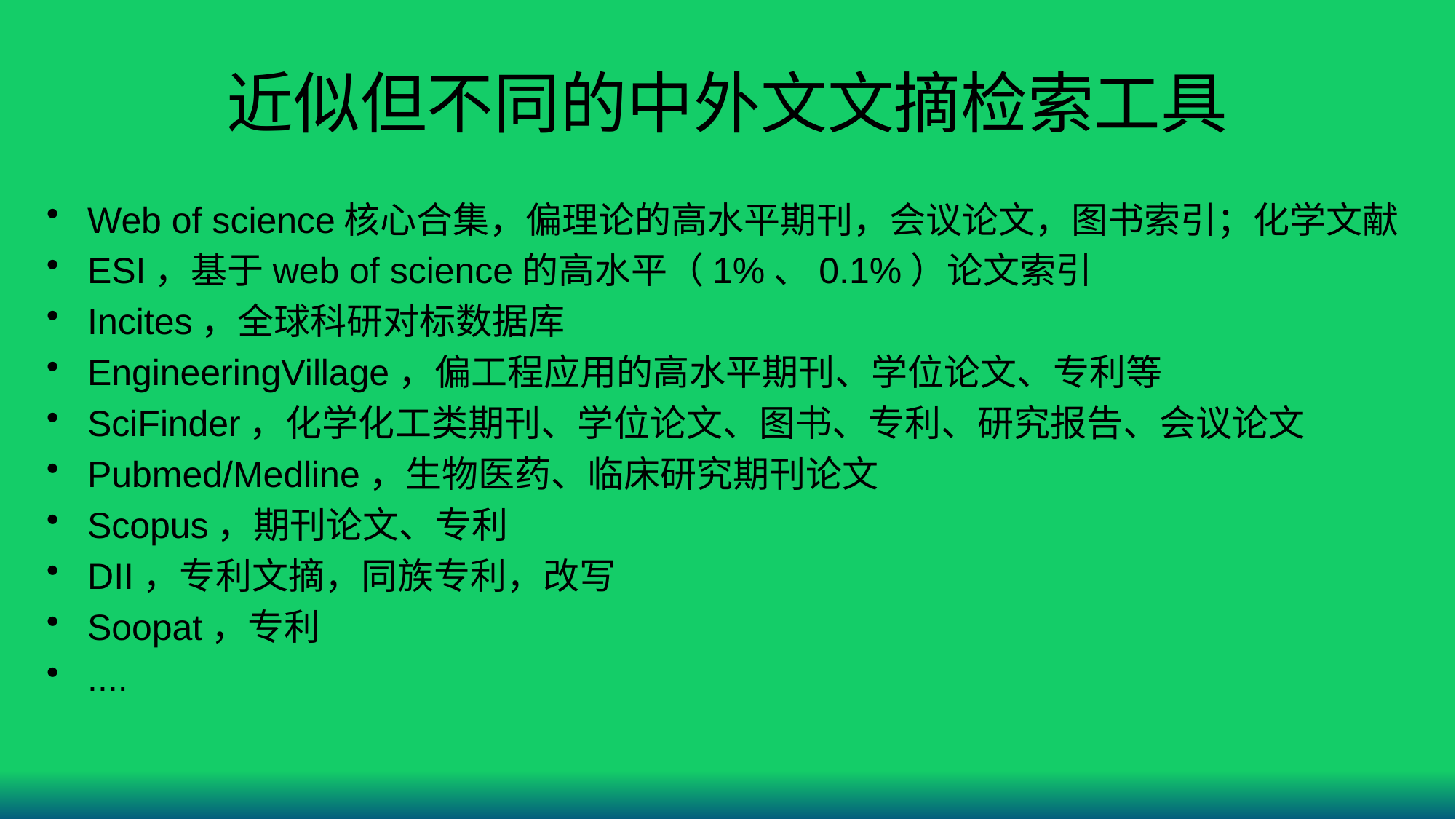

# 近似但不同的中外文文摘检索工具
Web of science核心合集，偏理论的高水平期刊，会议论文，图书索引；化学文献
ESI，基于web of science的高水平（1%、0.1%）论文索引
Incites，全球科研对标数据库
EngineeringVillage，偏工程应用的高水平期刊、学位论文、专利等
SciFinder，化学化工类期刊、学位论文、图书、专利、研究报告、会议论文
Pubmed/Medline，生物医药、临床研究期刊论文
Scopus，期刊论文、专利
DII，专利文摘，同族专利，改写
Soopat，专利
....